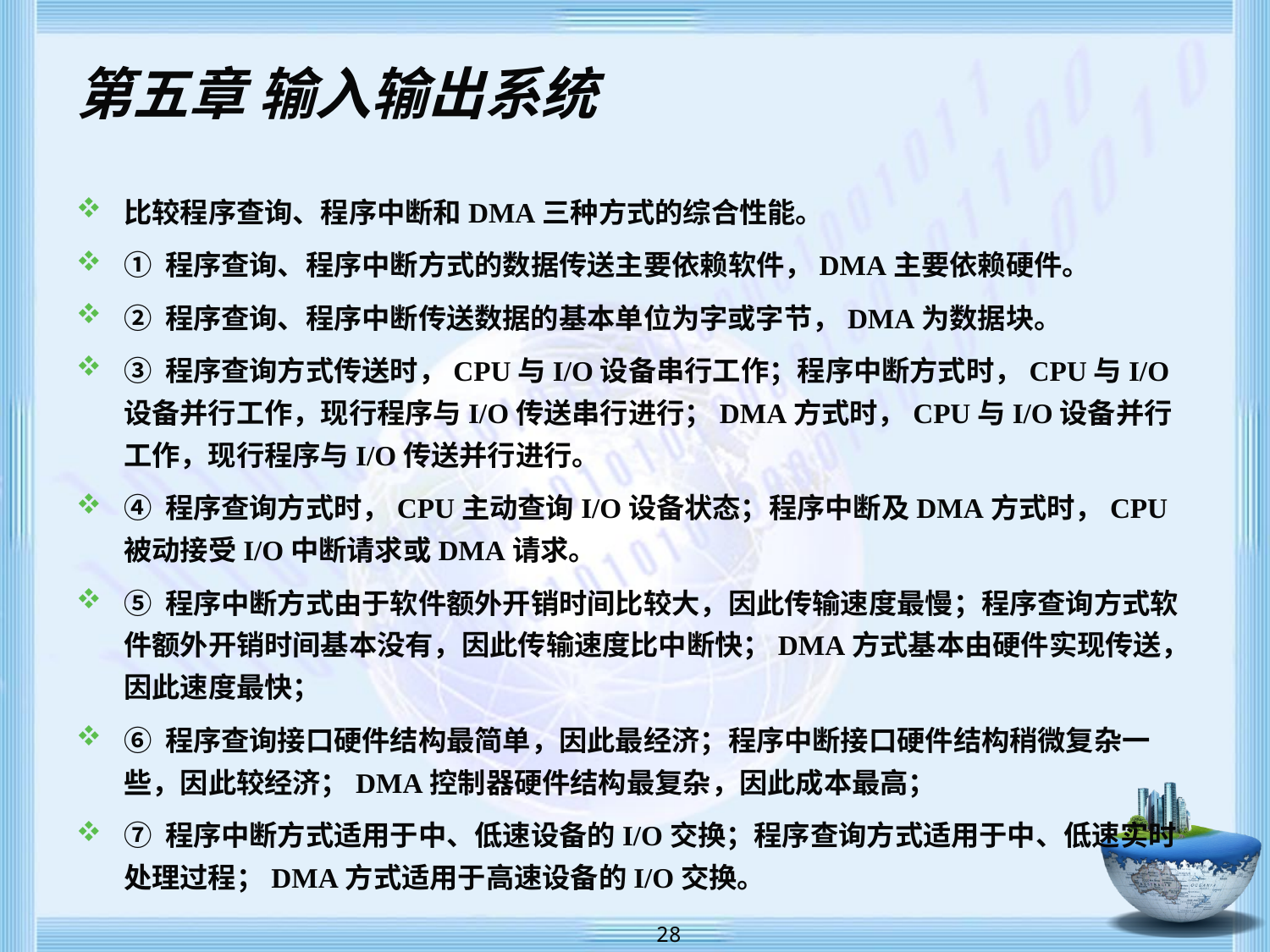

# 第五章 输入输出系统
比较程序查询、程序中断和DMA三种方式的综合性能。
① 程序查询、程序中断方式的数据传送主要依赖软件，DMA主要依赖硬件。
② 程序查询、程序中断传送数据的基本单位为字或字节，DMA为数据块。
③ 程序查询方式传送时，CPU与I/O设备串行工作；程序中断方式时，CPU与I/O设备并行工作，现行程序与I/O传送串行进行；DMA方式时，CPU与I/O设备并行工作，现行程序与I/O传送并行进行。
④ 程序查询方式时，CPU主动查询I/O设备状态；程序中断及DMA方式时，CPU被动接受I/O中断请求或DMA请求。
⑤ 程序中断方式由于软件额外开销时间比较大，因此传输速度最慢；程序查询方式软件额外开销时间基本没有，因此传输速度比中断快；DMA方式基本由硬件实现传送，因此速度最快；
⑥ 程序查询接口硬件结构最简单，因此最经济；程序中断接口硬件结构稍微复杂一些，因此较经济；DMA控制器硬件结构最复杂，因此成本最高；
⑦ 程序中断方式适用于中、低速设备的I/O交换；程序查询方式适用于中、低速实时处理过程；DMA方式适用于高速设备的I/O交换。

    28